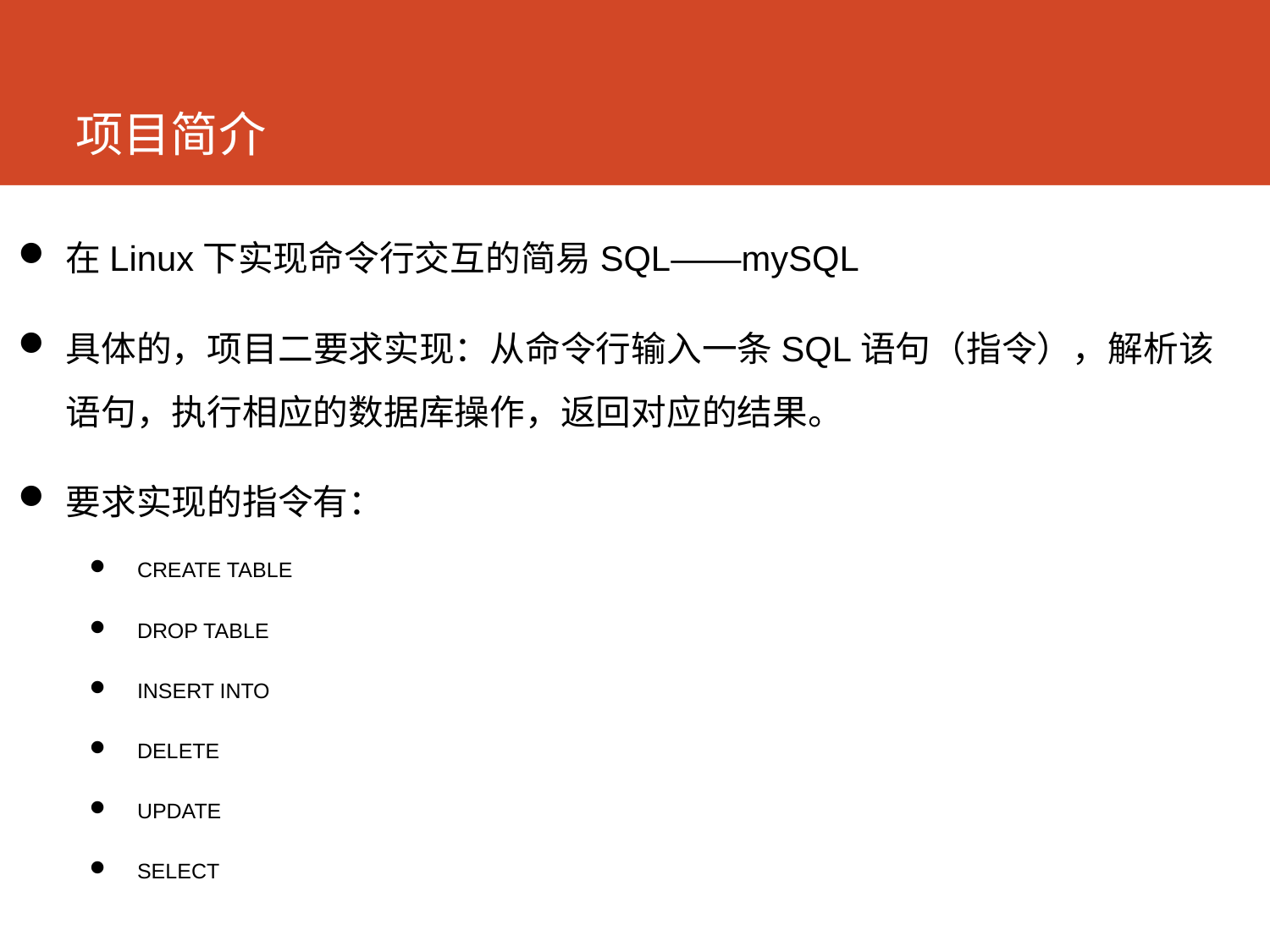

# 项目简介

在Linux下实现命令行交互的简易SQL——mySQL
具体的，项目二要求实现：从命令行输入一条SQL语句（指令），解析该语句，执行相应的数据库操作，返回对应的结果。
要求实现的指令有：
CREATE TABLE
DROP TABLE
INSERT INTO
DELETE
UPDATE
SELECT